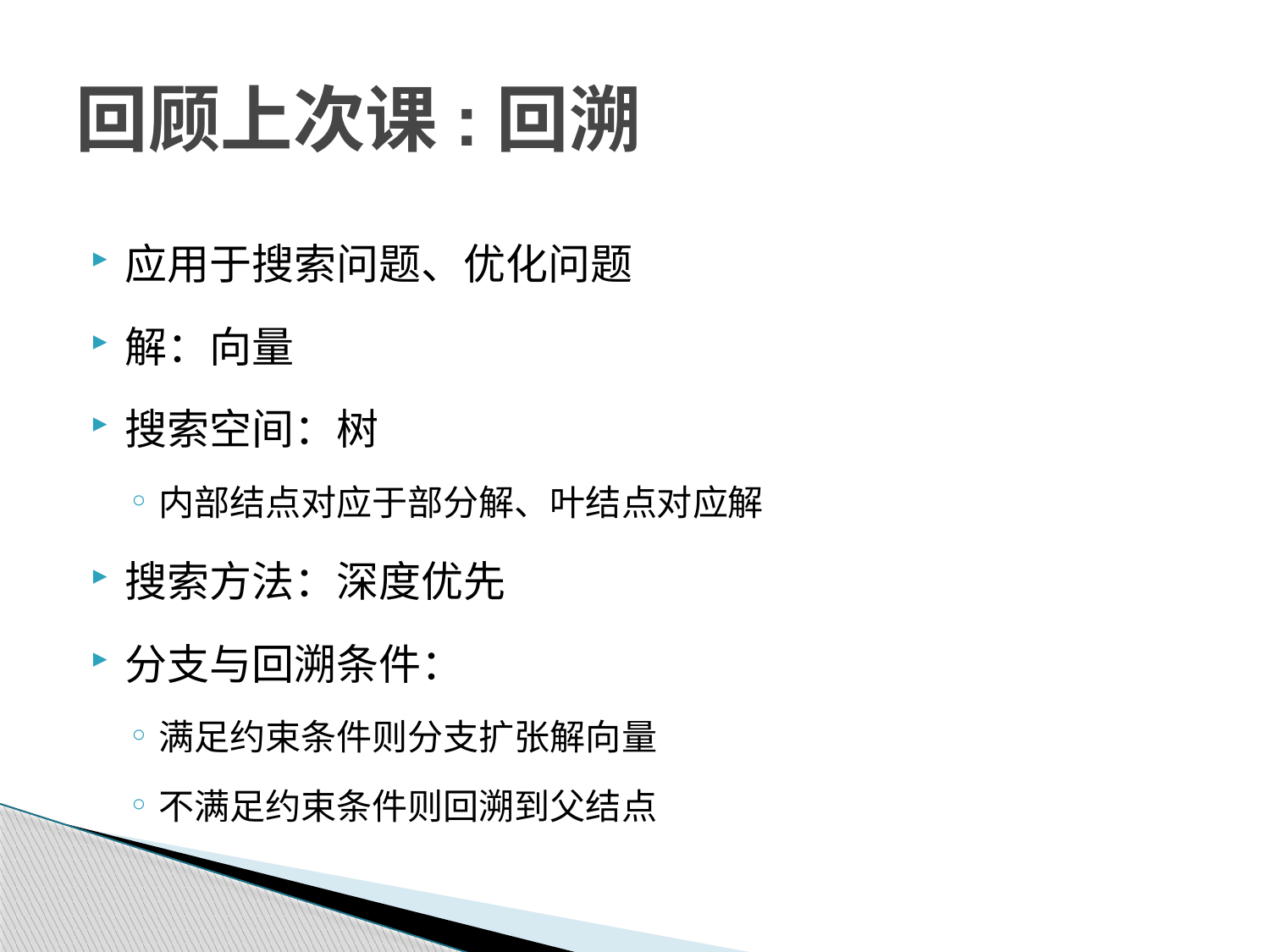

# 回顾上次课:回溯
应用于搜索问题、优化问题
解：向量
搜索空间：树
内部结点对应于部分解、叶结点对应解
搜索方法：深度优先
分支与回溯条件：
满足约束条件则分支扩张解向量
不满足约束条件则回溯到父结点